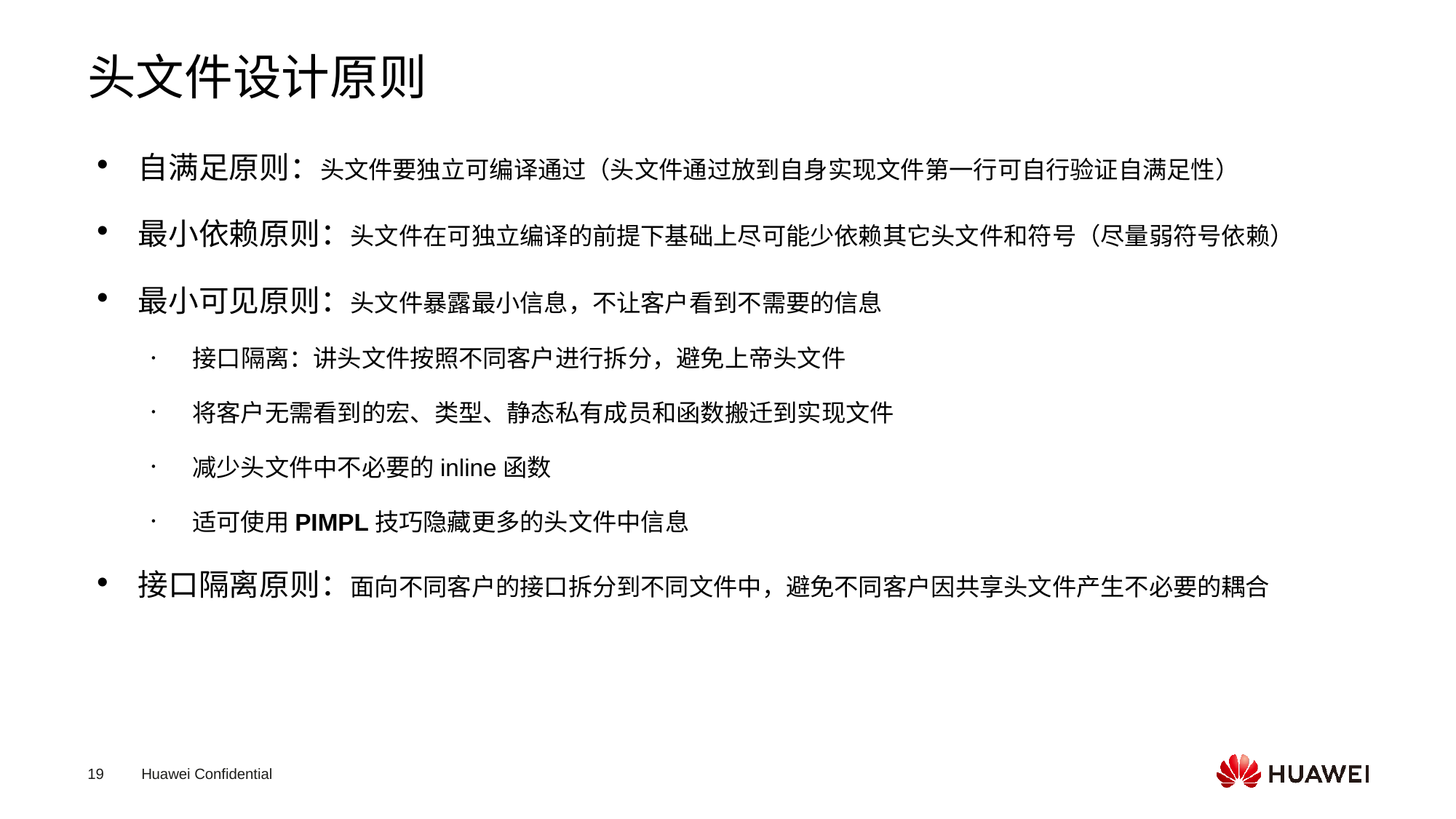

# 头文件设计原则
自满足原则：头文件要独立可编译通过（头文件通过放到自身实现文件第一行可自行验证自满足性）
最小依赖原则：头文件在可独立编译的前提下基础上尽可能少依赖其它头文件和符号（尽量弱符号依赖）
最小可见原则：头文件暴露最小信息，不让客户看到不需要的信息
接口隔离：讲头文件按照不同客户进行拆分，避免上帝头文件
将客户无需看到的宏、类型、静态私有成员和函数搬迁到实现文件
减少头文件中不必要的inline函数
适可使用PIMPL技巧隐藏更多的头文件中信息
接口隔离原则：面向不同客户的接口拆分到不同文件中，避免不同客户因共享头文件产生不必要的耦合